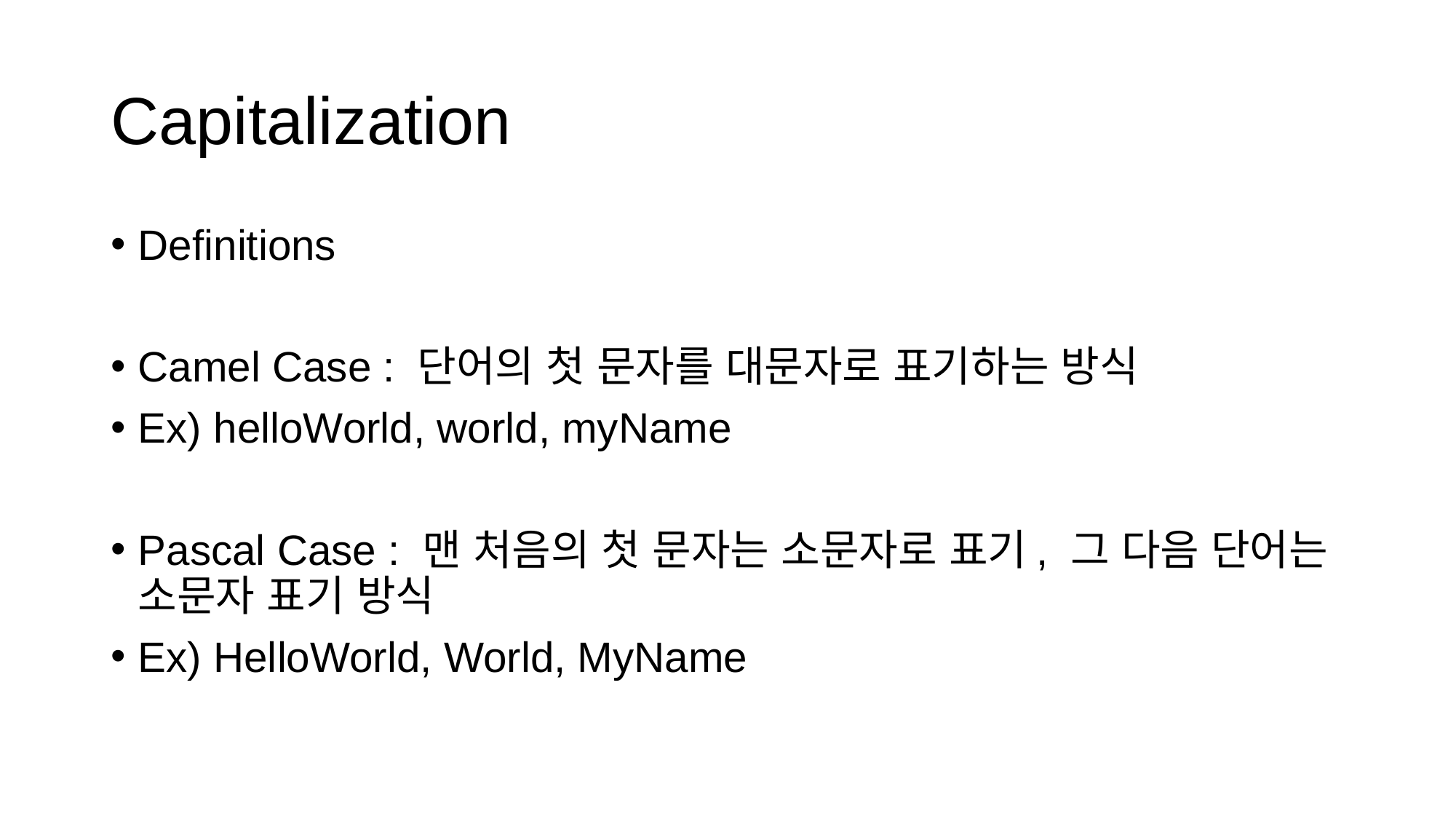

# Capitalization
Definitions

Camel Case : 단어의 첫 문자를 대문자로 표기하는 방식
Ex) helloWorld, world, myName

Pascal Case : 맨 처음의 첫 문자는 소문자로 표기, 그 다음 단어는 소문자 표기 방식
Ex) HelloWorld, World, MyName